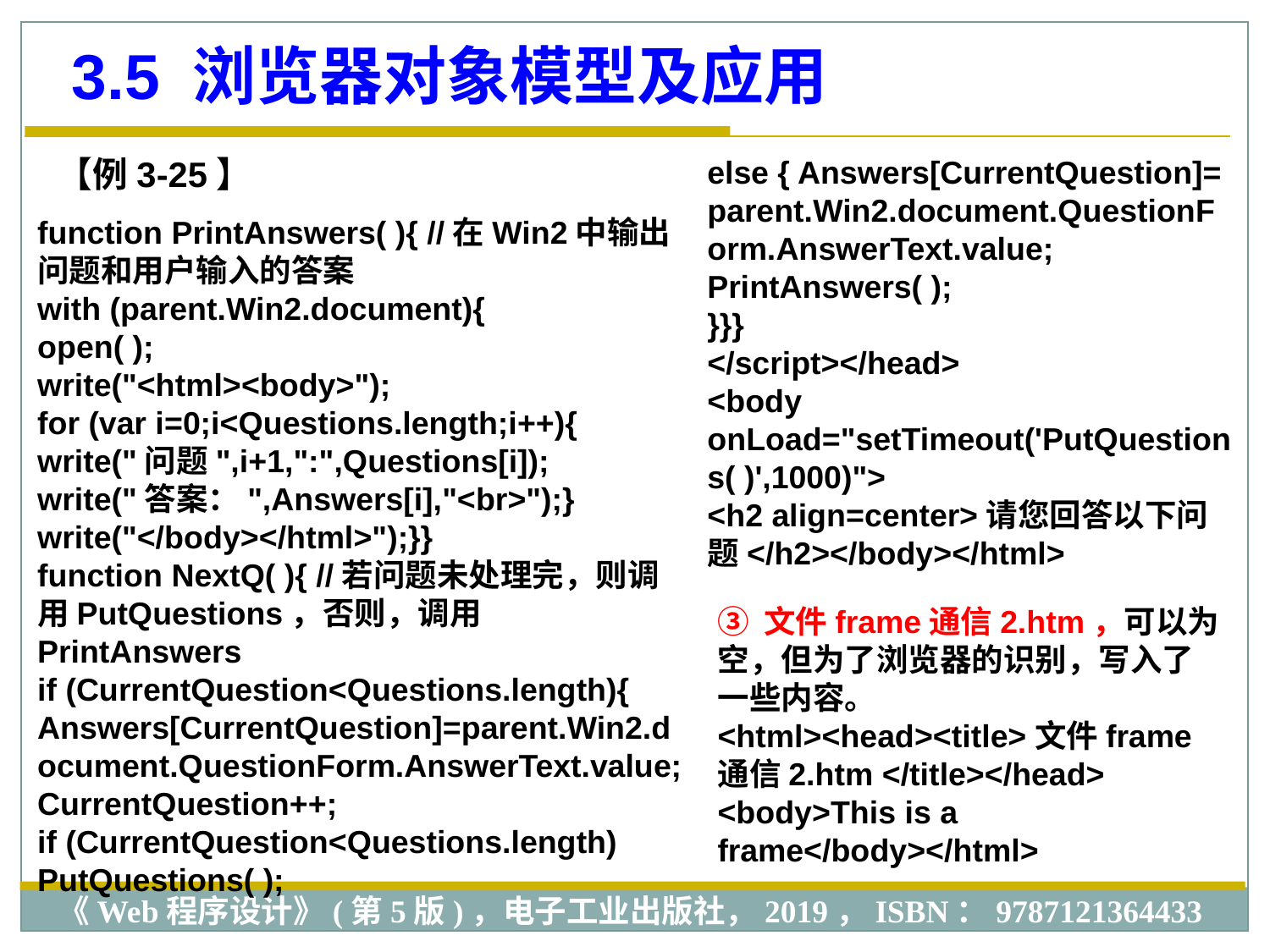

3.5 浏览器对象模型及应用
【例3-25】
else { Answers[CurrentQuestion]=
parent.Win2.document.QuestionForm.AnswerText.value;
PrintAnswers( );
}}}
</script></head>
<body onLoad="setTimeout('PutQuestions( )',1000)">
<h2 align=center>请您回答以下问题</h2></body></html>
function PrintAnswers( ){ //在Win2中输出问题和用户输入的答案
with (parent.Win2.document){
open( );
write("<html><body>");
for (var i=0;i<Questions.length;i++){
write("问题",i+1,":",Questions[i]);
write("答案：",Answers[i],"<br>");}
write("</body></html>");}}
function NextQ( ){ //若问题未处理完，则调用PutQuestions，否则，调用PrintAnswers
if (CurrentQuestion<Questions.length){
Answers[CurrentQuestion]=parent.Win2.document.QuestionForm.AnswerText.value;
CurrentQuestion++;
if (CurrentQuestion<Questions.length) PutQuestions( );
③ 文件frame通信2.htm，可以为空，但为了浏览器的识别，写入了一些内容。
<html><head><title>文件frame通信2.htm </title></head>
<body>This is a frame</body></html>